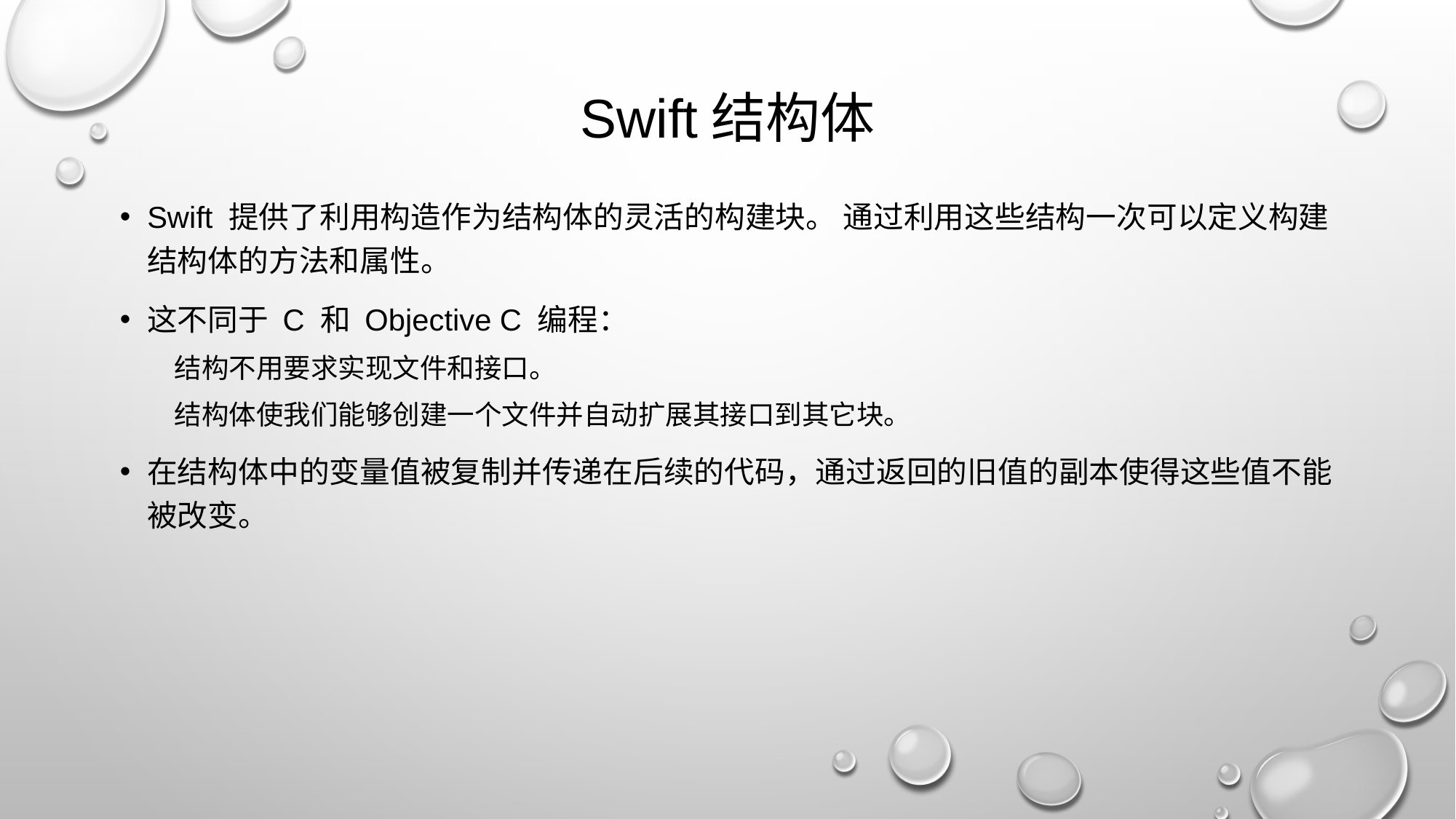

# Swift结构体
Swift 提供了利用构造作为结构体的灵活的构建块。 通过利用这些结构一次可以定义构建结构体的方法和属性。
这不同于 C 和 Objective C 编程：
结构不用要求实现文件和接口。
结构体使我们能够创建一个文件并自动扩展其接口到其它块。
在结构体中的变量值被复制并传递在后续的代码，通过返回的旧值的副本使得这些值不能被改变。